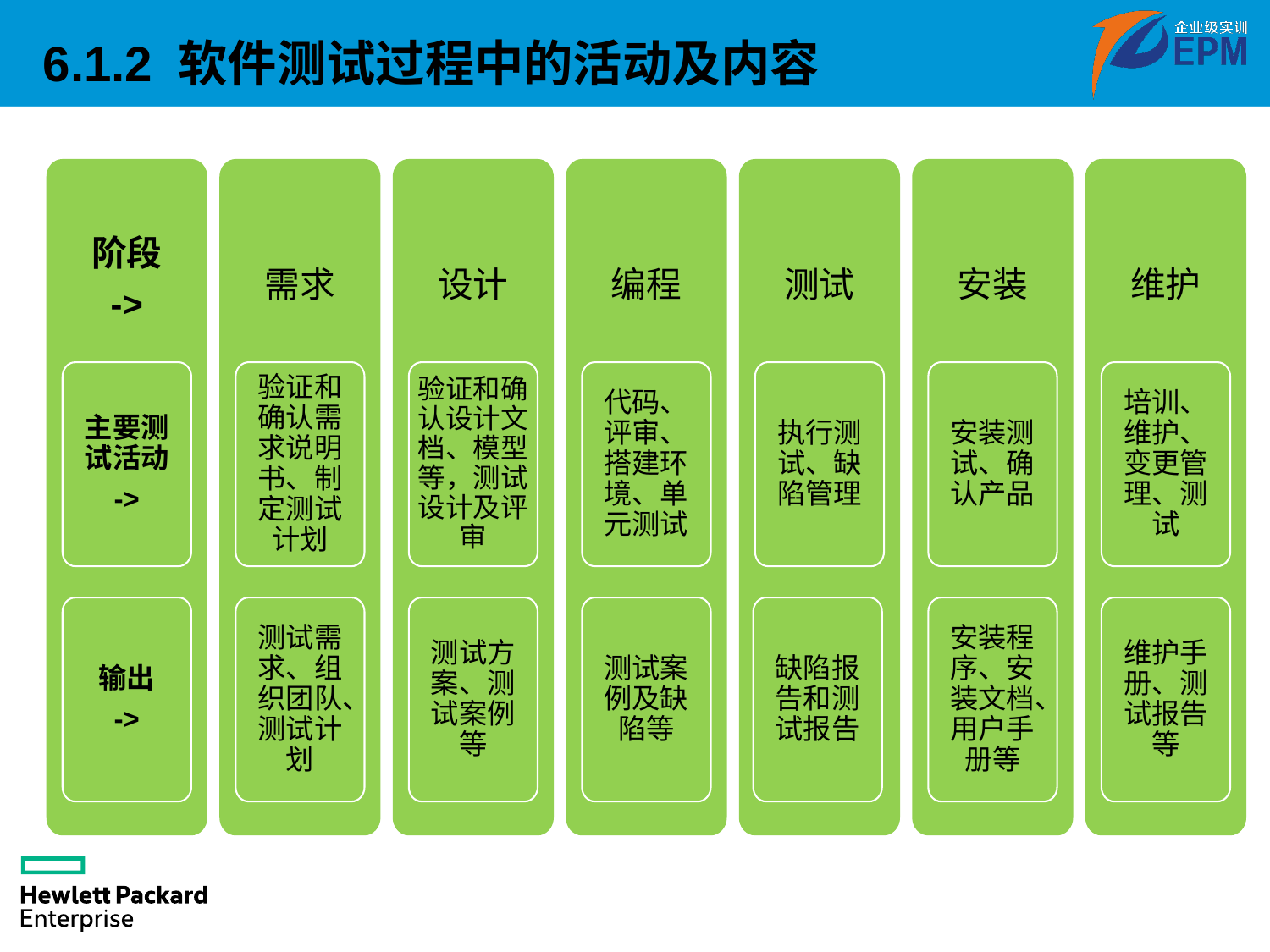

6.1.2 软件测试过程中的活动及内容
阶段
->
需求
设计
编程
测试
安装
维护
主要测试活动
->
验证和确认需求说明书、制定测试计划
验证和确认设计文档、模型等，测试设计及评审
代码、评审、搭建环境、单元测试
执行测试、缺陷管理
安装测试、确认产品
培训、维护、变更管理、测试
输出
->
测试需求、组织团队、测试计划
测试方案、测试案例等
测试案例及缺陷等
缺陷报告和测试报告
安装程序、安装文档、用户手册等
维护手册、测试报告等